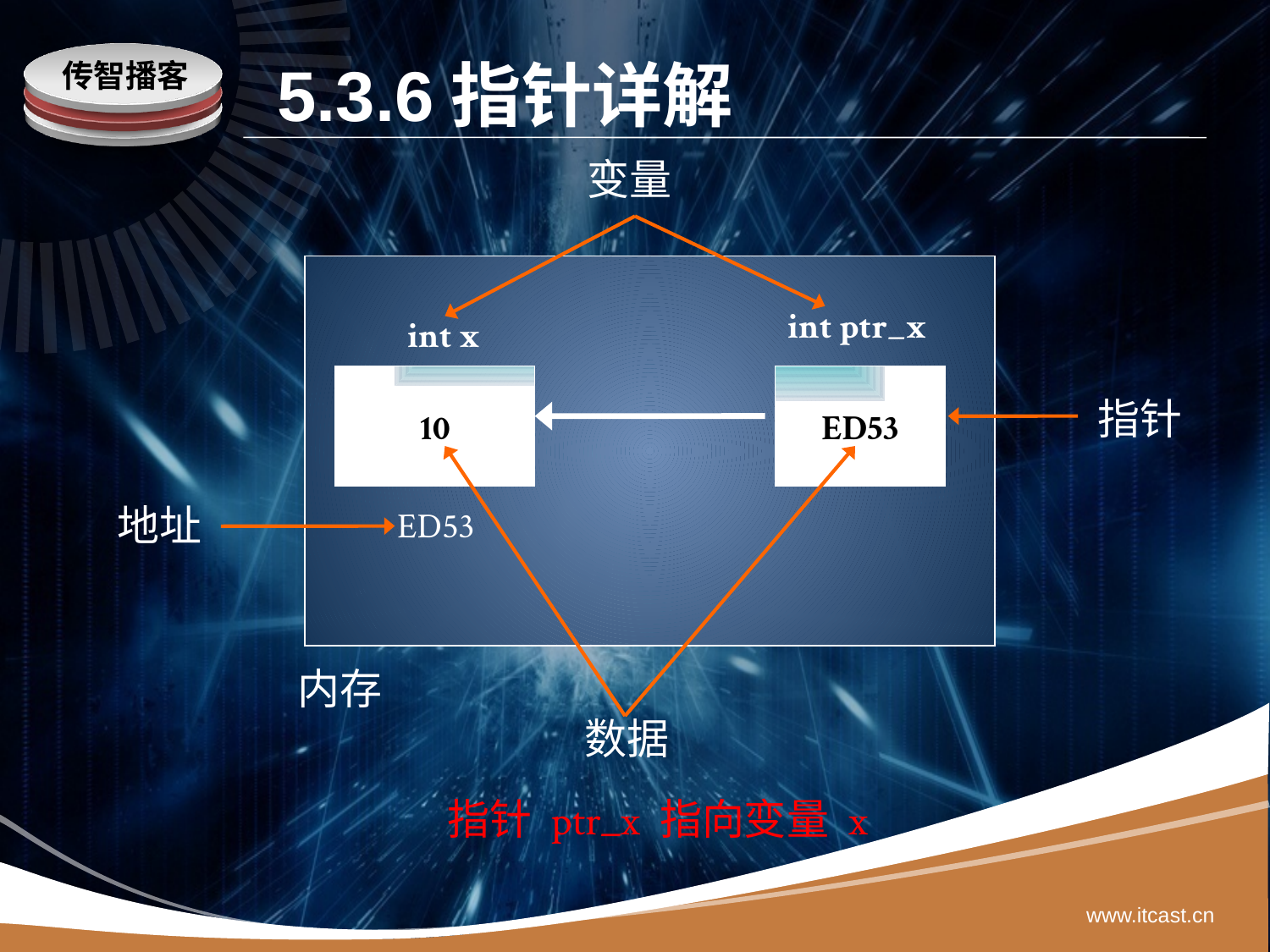

# 5.3.6指针详解
变量

int ptr_x
int x
10
ED53
指针

地址
ED53

内存
数据
指针 ptr_x 指向变量 x
www.itcast.cn